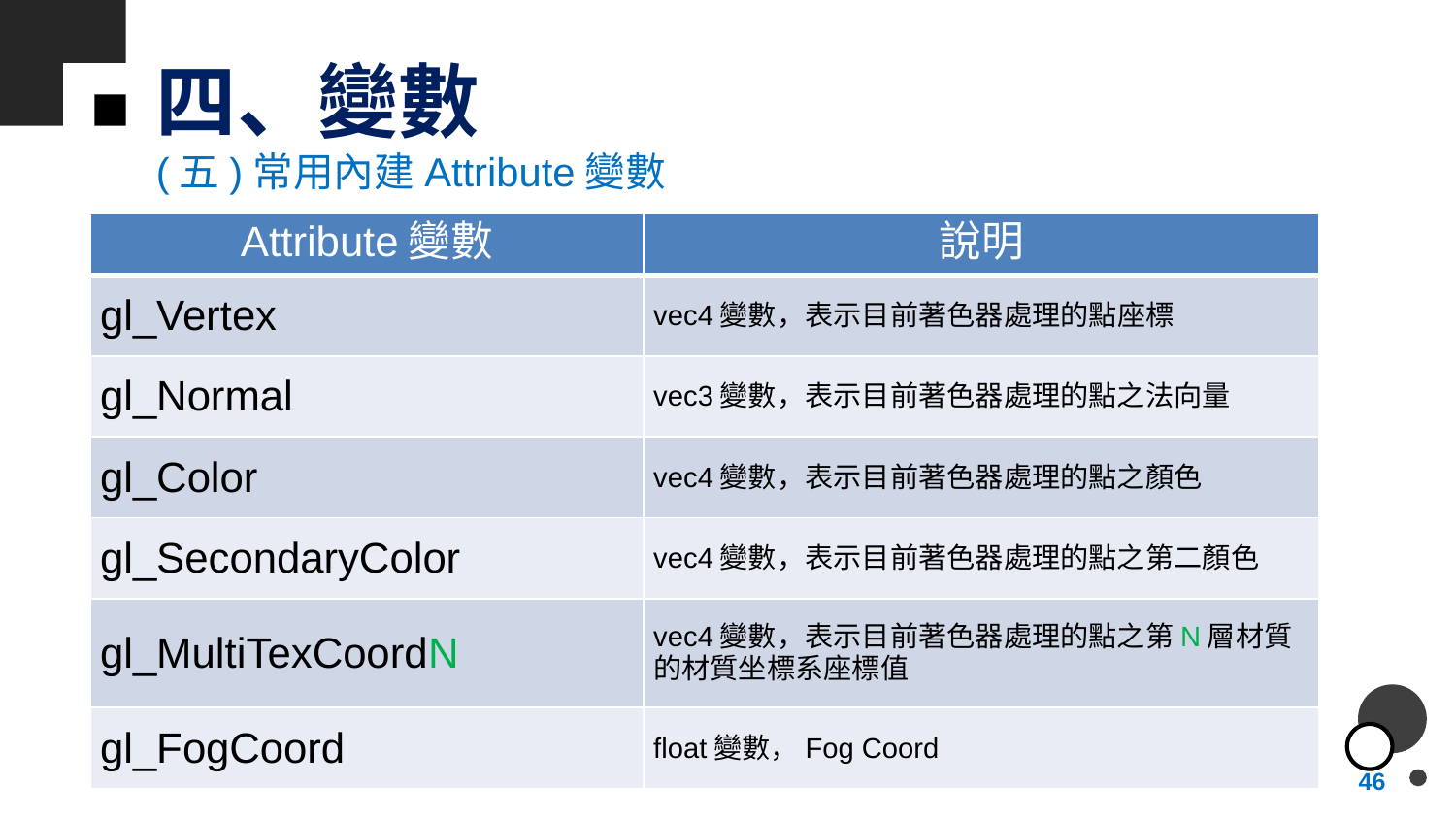

# 四、變數
(五)常用內建Attribute變數
| Attribute變數 | 說明 |
| --- | --- |
| gl\_Vertex | vec4變數，表示目前著色器處理的點座標 |
| gl\_Normal | vec3變數，表示目前著色器處理的點之法向量 |
| gl\_Color | vec4變數，表示目前著色器處理的點之顏色 |
| gl\_SecondaryColor | vec4變數，表示目前著色器處理的點之第二顏色 |
| gl\_MultiTexCoordN | vec4變數，表示目前著色器處理的點之第N層材質的材質坐標系座標值 |
| gl\_FogCoord | float變數，Fog Coord |

46